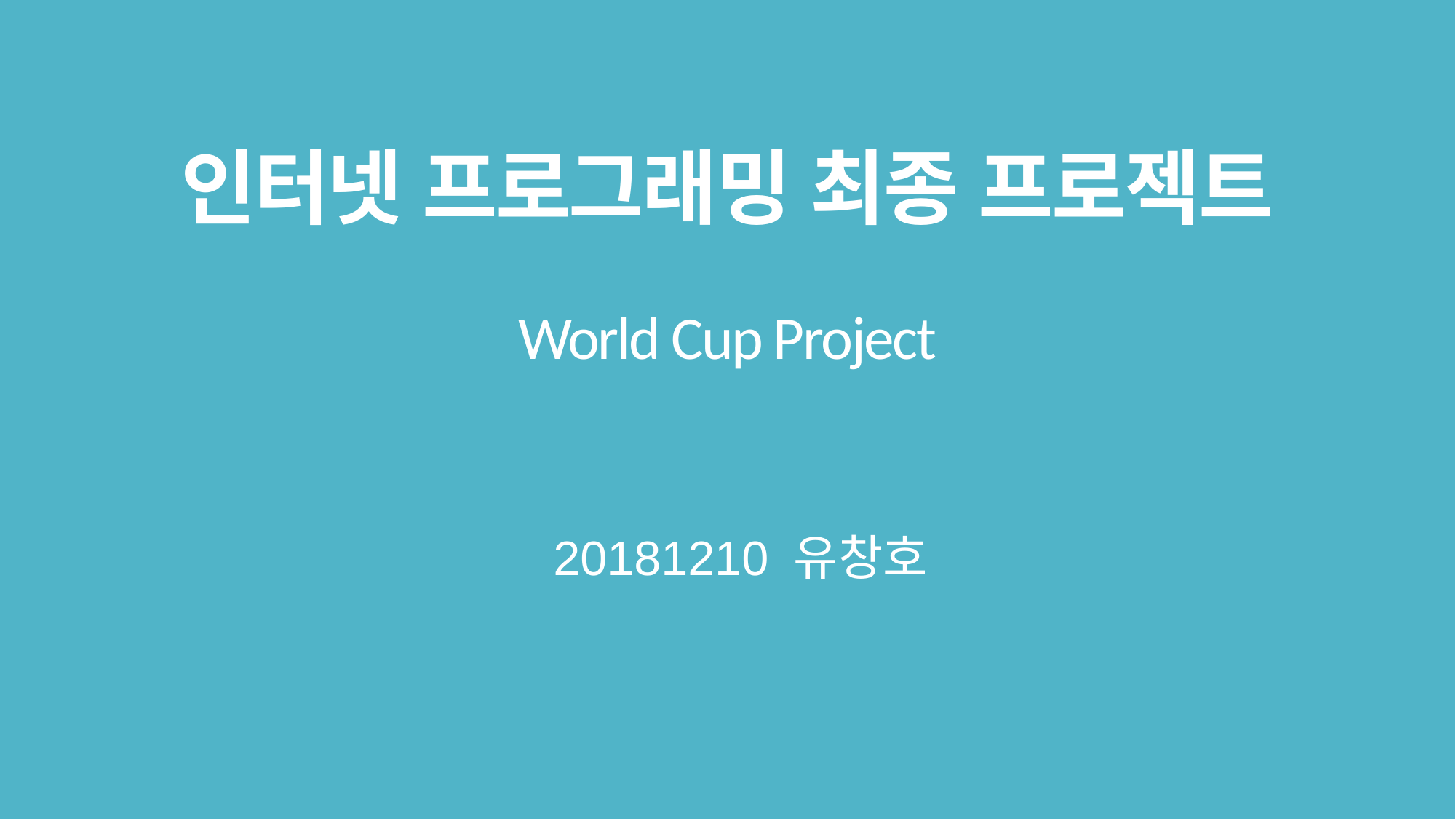

# 인터넷 프로그래밍 최종 프로젝트 World Cup Project
20181210 유창호